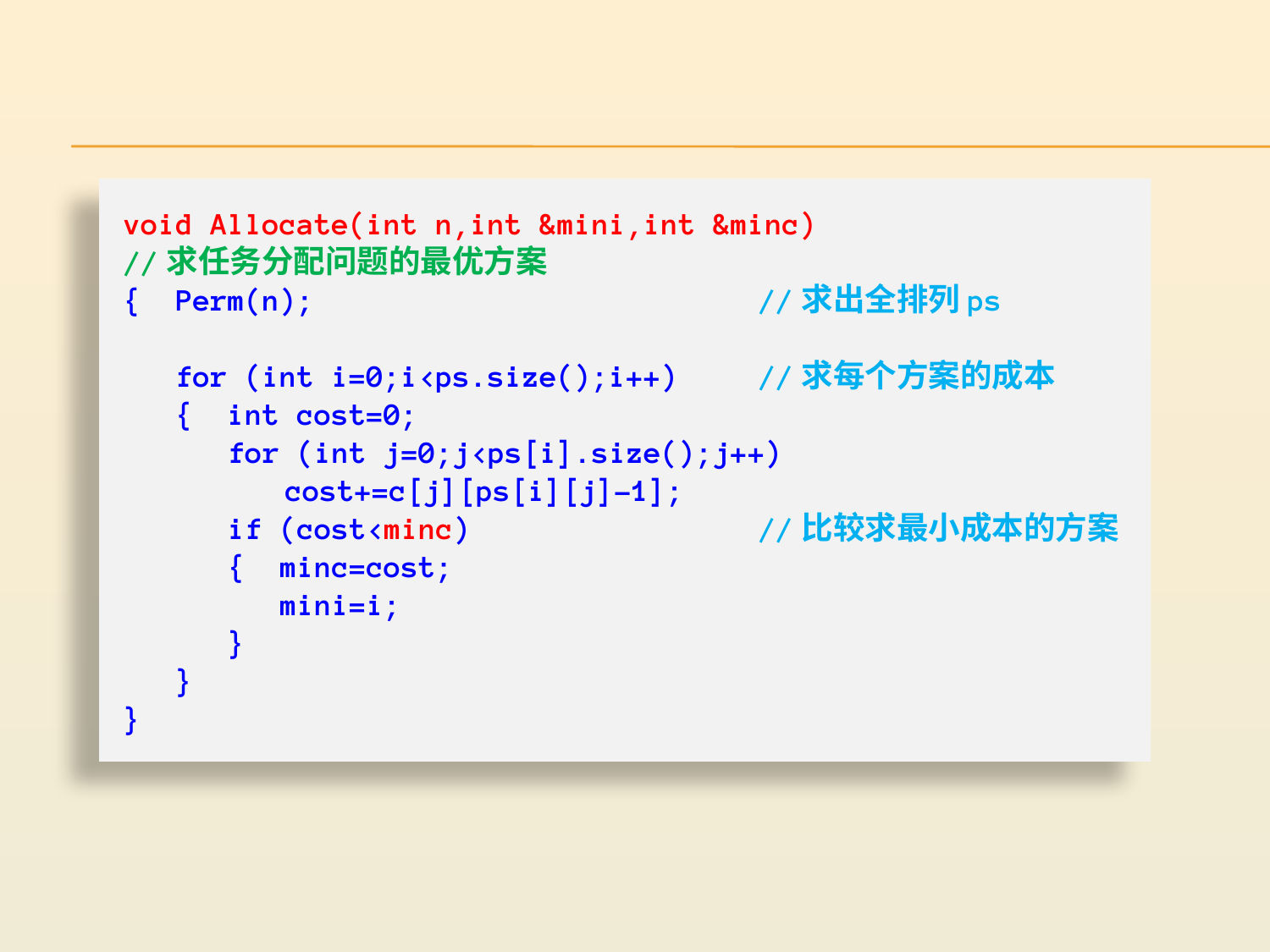

void Allocate(int n,int &mini,int &minc)
//求任务分配问题的最优方案
{  Perm(n);				//求出全排列ps
   for (int i=0;i<ps.size();i++)	//求每个方案的成本
   {  int cost=0;
      for (int j=0;j<ps[i].size();j++)
	  cost+=c[j][ps[i][j]-1];
      if (cost<minc)			//比较求最小成本的方案
      {  minc=cost;
         mini=i;
      }
   }
}